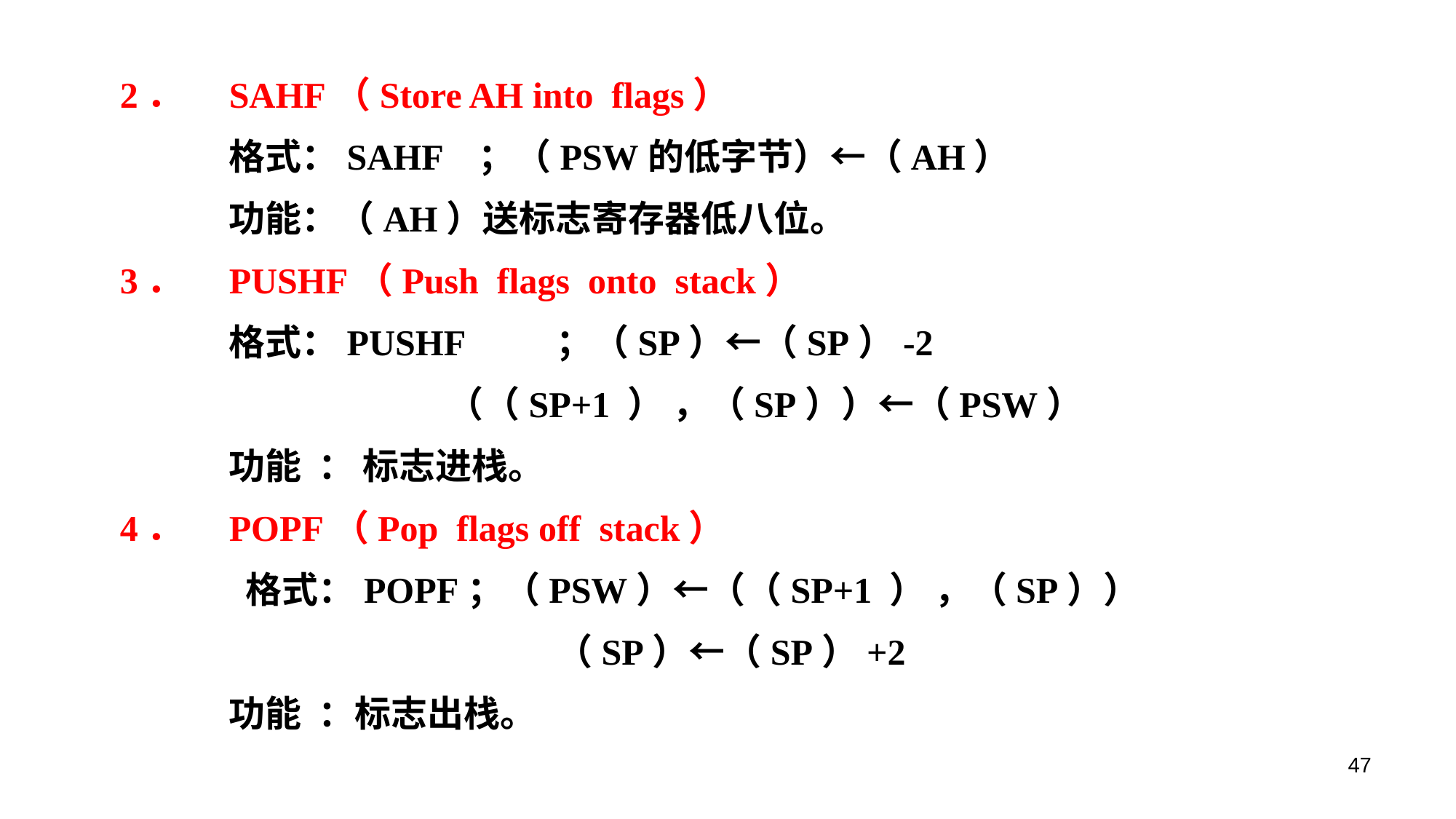

2．	SAHF（Store AH into  flags）
	格式：SAHF   ；（PSW的低字节）←（AH）
	功能：（AH）送标志寄存器低八位。
3．	PUSHF（Push  flags  onto  stack）
	格式：PUSHF	；（SP）←（SP）-2
   			（（SP+1 ） ，（SP））←（PSW）
	功能  ： 标志进栈。
4．	POPF（Pop  flags off  stack）
  	 格式：POPF；（PSW）←（（SP+1 ） ，（SP））
              			（SP）←（SP）+2
	功能  ：标志出栈。
47